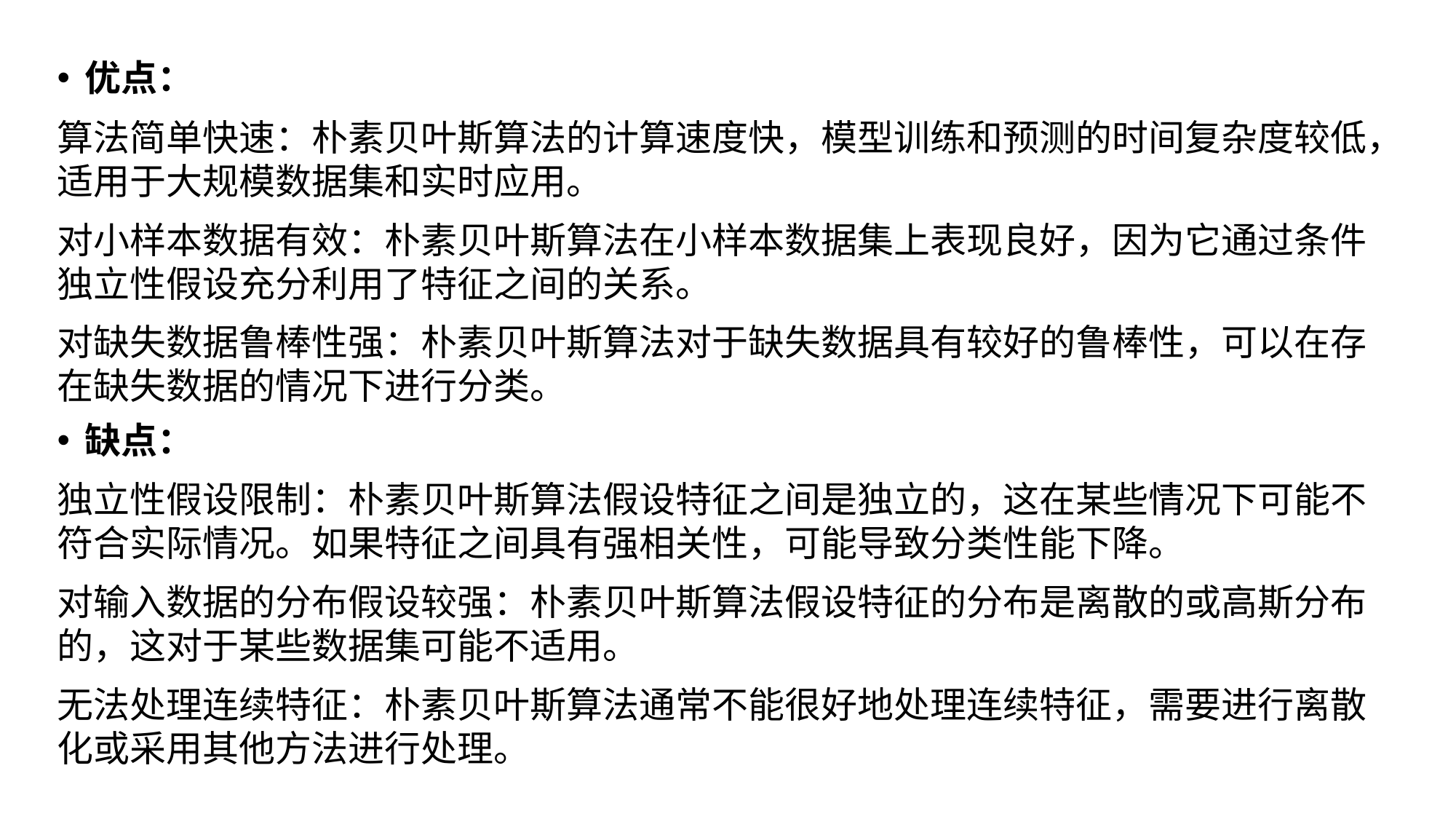

优点：
算法简单快速：朴素贝叶斯算法的计算速度快，模型训练和预测的时间复杂度较低，适用于大规模数据集和实时应用。
对小样本数据有效：朴素贝叶斯算法在小样本数据集上表现良好，因为它通过条件独立性假设充分利用了特征之间的关系。
对缺失数据鲁棒性强：朴素贝叶斯算法对于缺失数据具有较好的鲁棒性，可以在存在缺失数据的情况下进行分类。
缺点：
独立性假设限制：朴素贝叶斯算法假设特征之间是独立的，这在某些情况下可能不符合实际情况。如果特征之间具有强相关性，可能导致分类性能下降。
对输入数据的分布假设较强：朴素贝叶斯算法假设特征的分布是离散的或高斯分布的，这对于某些数据集可能不适用。
无法处理连续特征：朴素贝叶斯算法通常不能很好地处理连续特征，需要进行离散化或采用其他方法进行处理。